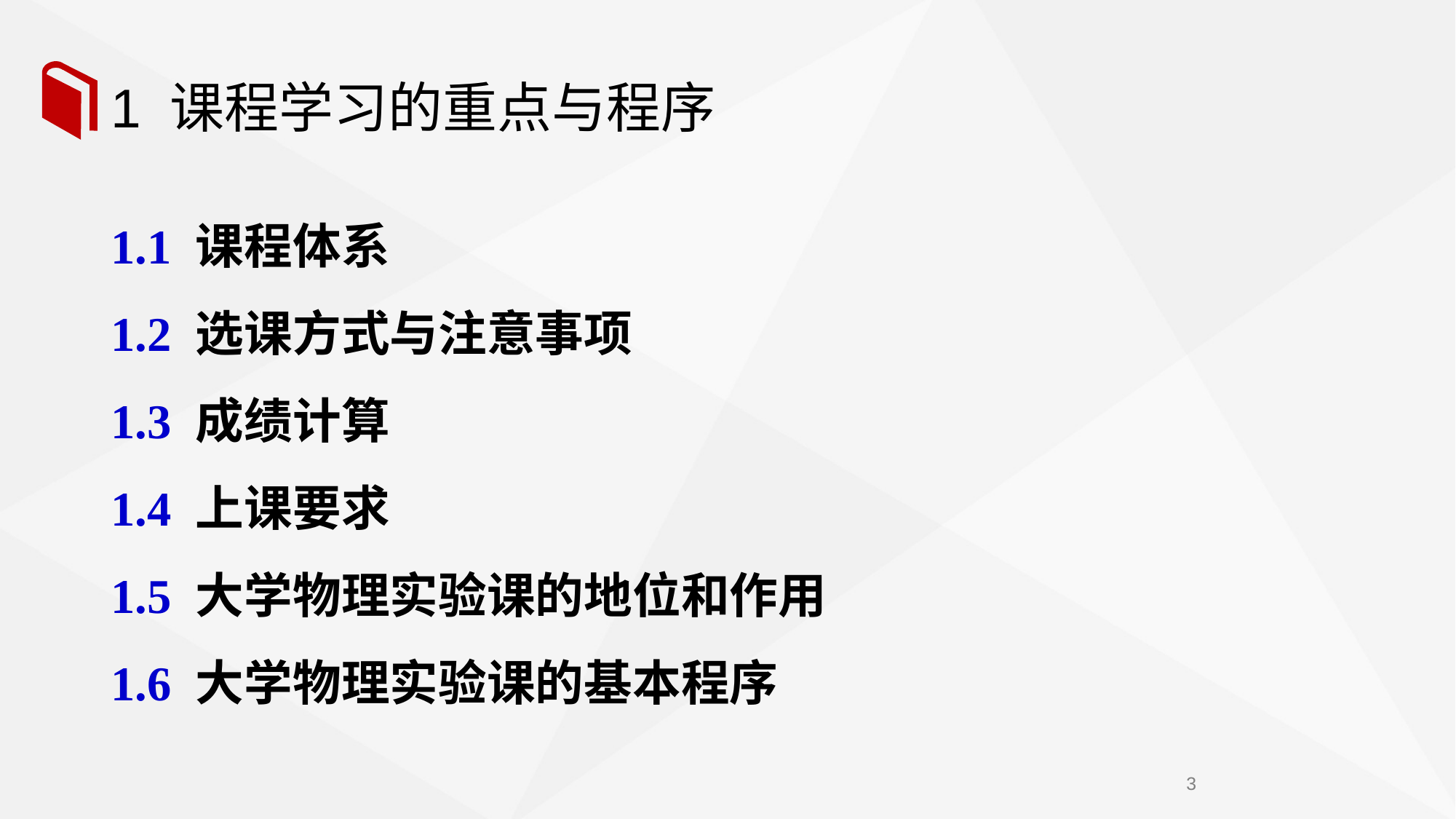

# 1 课程学习的重点与程序
1.1 课程体系
1.2 选课方式与注意事项
1.3 成绩计算
1.4 上课要求
1.5 大学物理实验课的地位和作用
1.6 大学物理实验课的基本程序
3